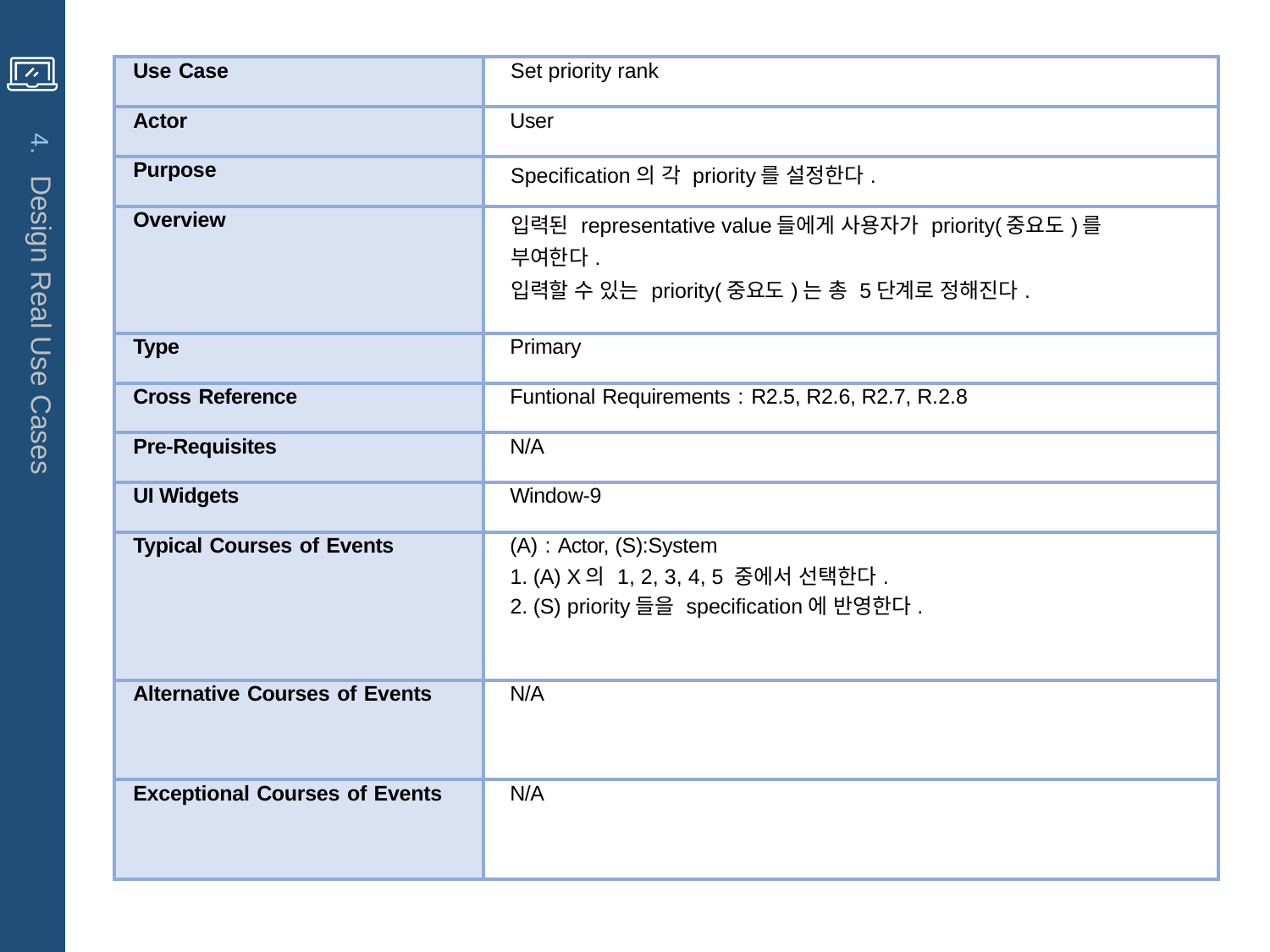

| Use Case | Set priority rank |
| --- | --- |
| Actor | User |
| Purpose | Specification의 각 priority를 설정한다. |
| Overview | 입력된 representative value들에게 사용자가 priority(중요도)를 부여한다. 입력할 수 있는 priority(중요도)는 총 5단계로 정해진다. |
| Type | Primary |
| Cross Reference | Funtional Requirements : R2.5, R2.6, R2.7, R.2.8 |
| Pre-Requisites | N/A |
| UI Widgets | Window-9 |
| Typical Courses of Events | (A) : Actor, (S):System 1. (A) X의 1, 2, 3, 4, 5 중에서 선택한다. 2. (S) priority들을 specification에 반영한다. |
| Alternative Courses of Events | N/A |
| Exceptional Courses of Events | N/A |
4.   Design Real Use Cases